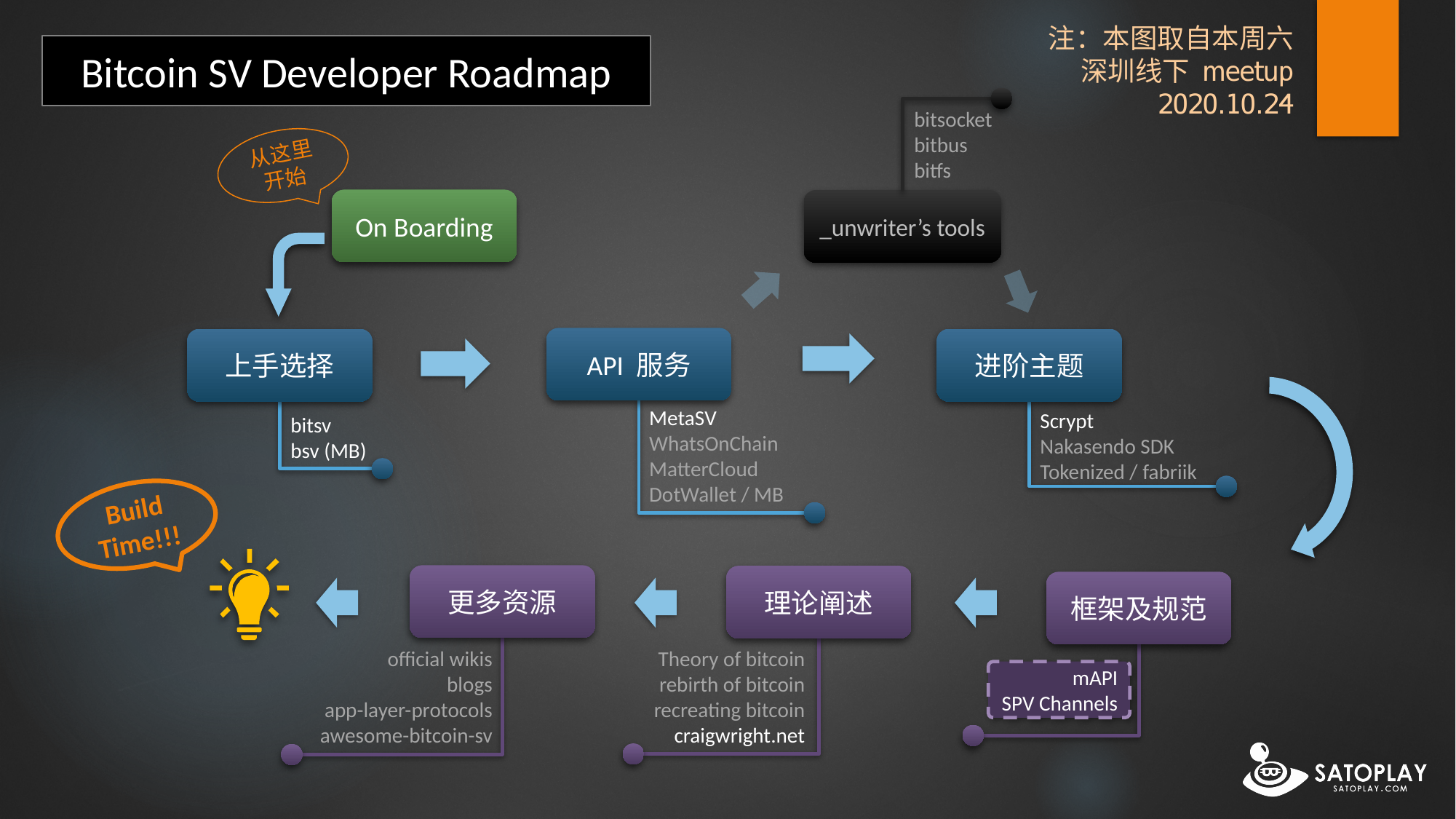

注：本图取自本周六
深圳线下 meetup
2020.10.24
Bitcoin SV Developer Roadmap

bitsocket
bitbus
bitfs
从这里开始
On Boarding
_unwriter’s tools

API 服务
进阶主题
上手选择

MetaSV
WhatsOnChain
MatterCloud
DotWallet / MB
Scrypt
Nakasendo SDK
Tokenized / fabriik
bitsv
bsv (MB)

Build Time!!!

更多资源
理论阐述
框架及规范

official wikis
blogs
app-layer-protocols
awesome-bitcoin-sv

Theory of bitcoin
rebirth of bitcoin
recreating bitcoin
craigwright.net
mAPI
SPV Channels